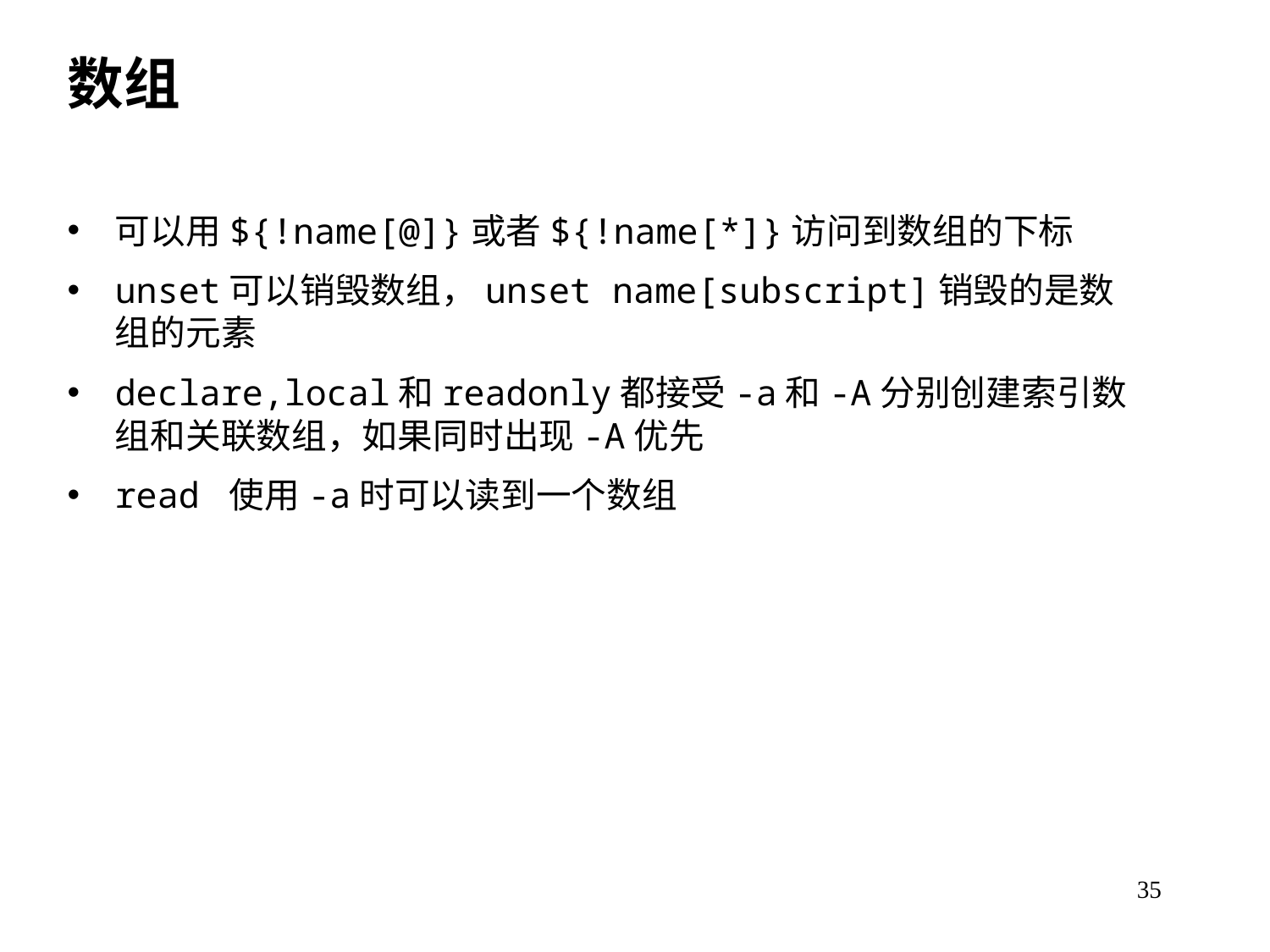

数组
可以用${!name[@]}或者${!name[*]}访问到数组的下标
unset可以销毁数组，unset name[subscript]销毁的是数组的元素
declare,local和readonly都接受-a和-A分别创建索引数组和关联数组，如果同时出现-A优先
read 使用-a时可以读到一个数组
35